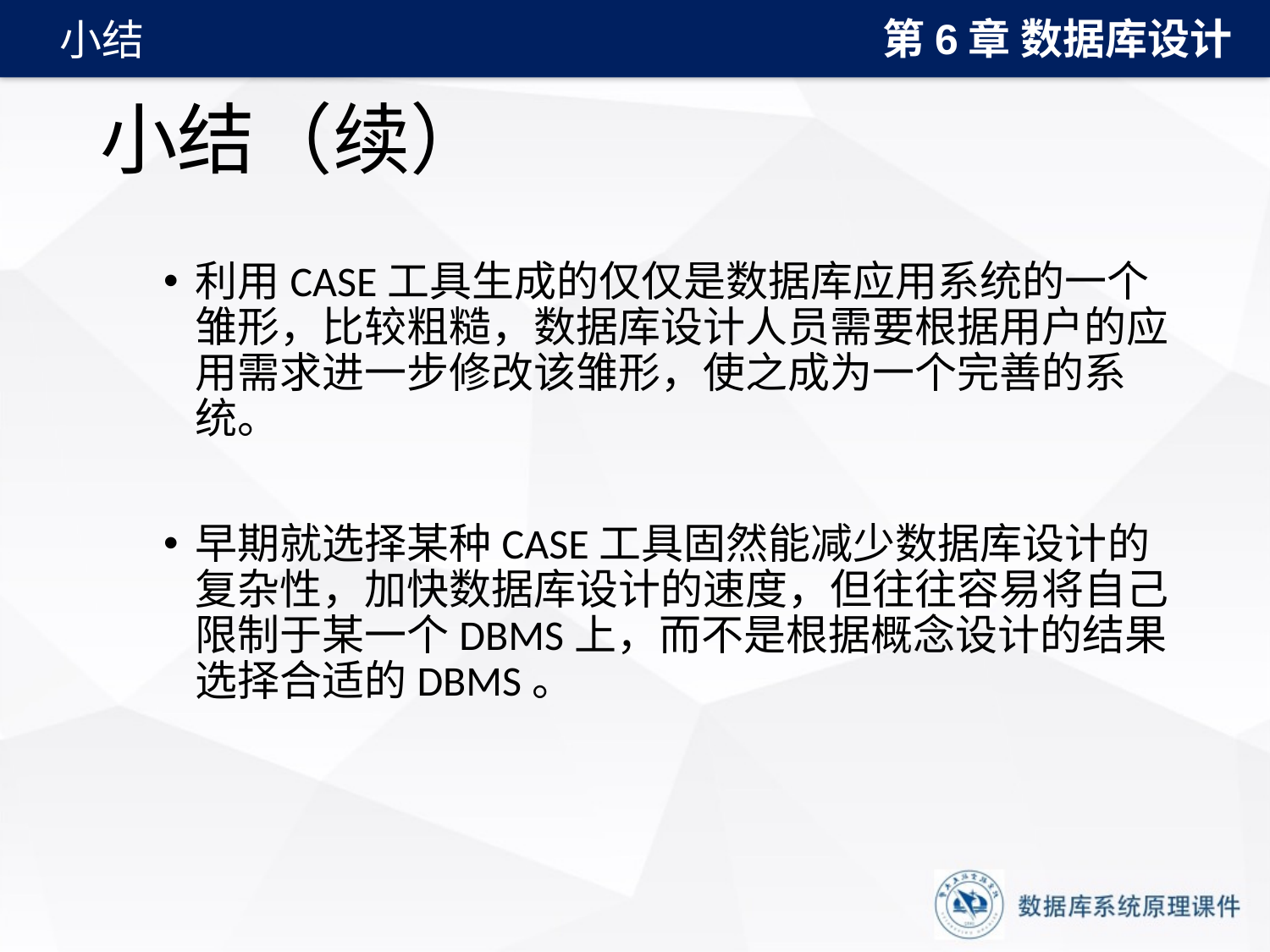

第6章 数据库设计
小结
# 小结（续）
利用CASE工具生成的仅仅是数据库应用系统的一个雏形，比较粗糙，数据库设计人员需要根据用户的应用需求进一步修改该雏形，使之成为一个完善的系统。

早期就选择某种CASE工具固然能减少数据库设计的复杂性，加快数据库设计的速度，但往往容易将自己限制于某一个DBMS上，而不是根据概念设计的结果选择合适的DBMS。